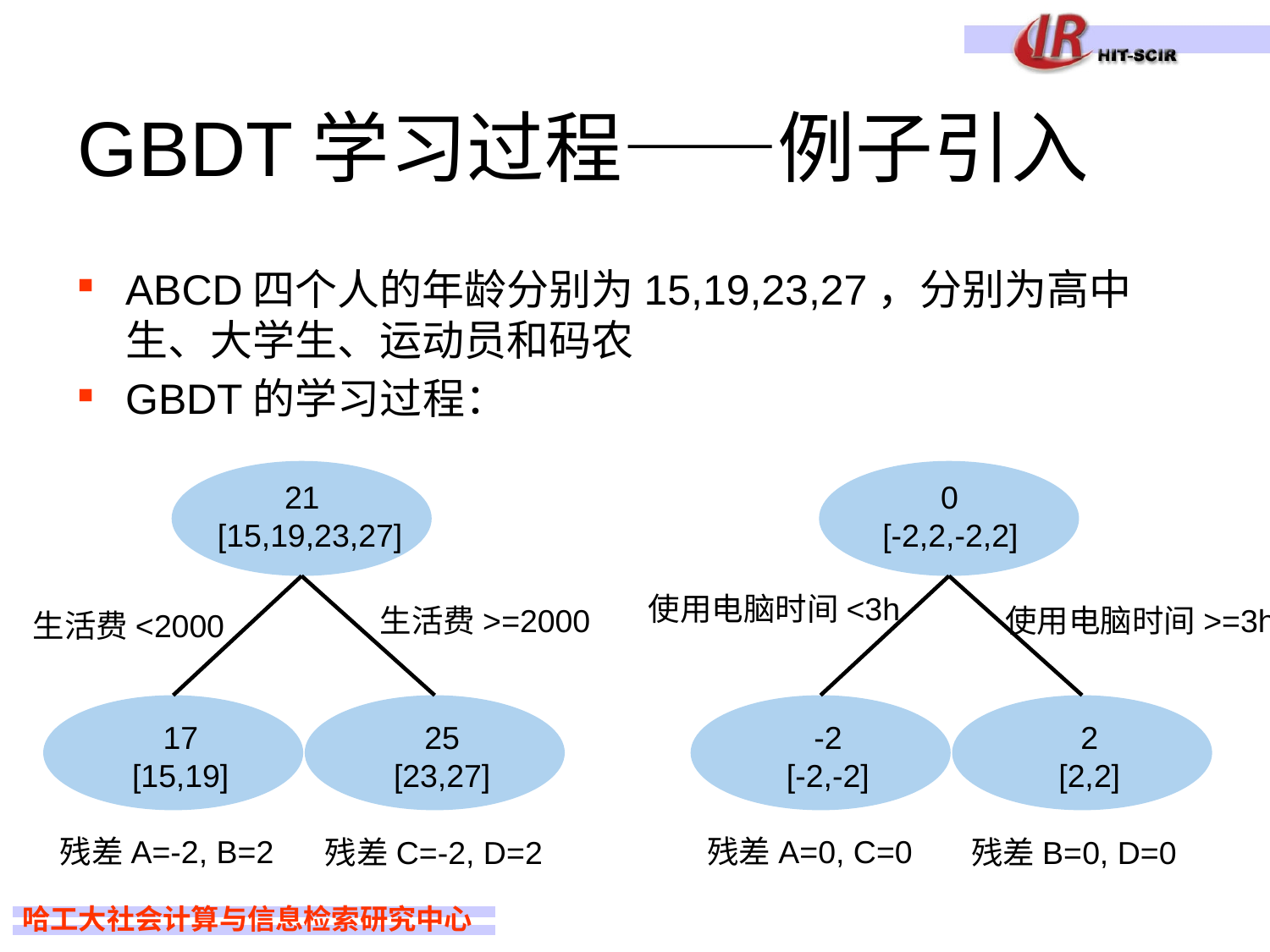

# GBDT学习过程——例子引入
ABCD四个人的年龄分别为15,19,23,27，分别为高中生、大学生、运动员和码农
GBDT的学习过程：

    21
[15,19,23,27]

   0
[-2,2,-2,2]
使用电脑时间<3h
生活费>=2000
使用电脑时间>=3h
生活费<2000

17
[15,19]

25
[23,27]

-2
[-2,-2]

2
[2,2]
残差A=-2, B=2
残差A=0, C=0
残差C=-2, D=2
残差B=0, D=0